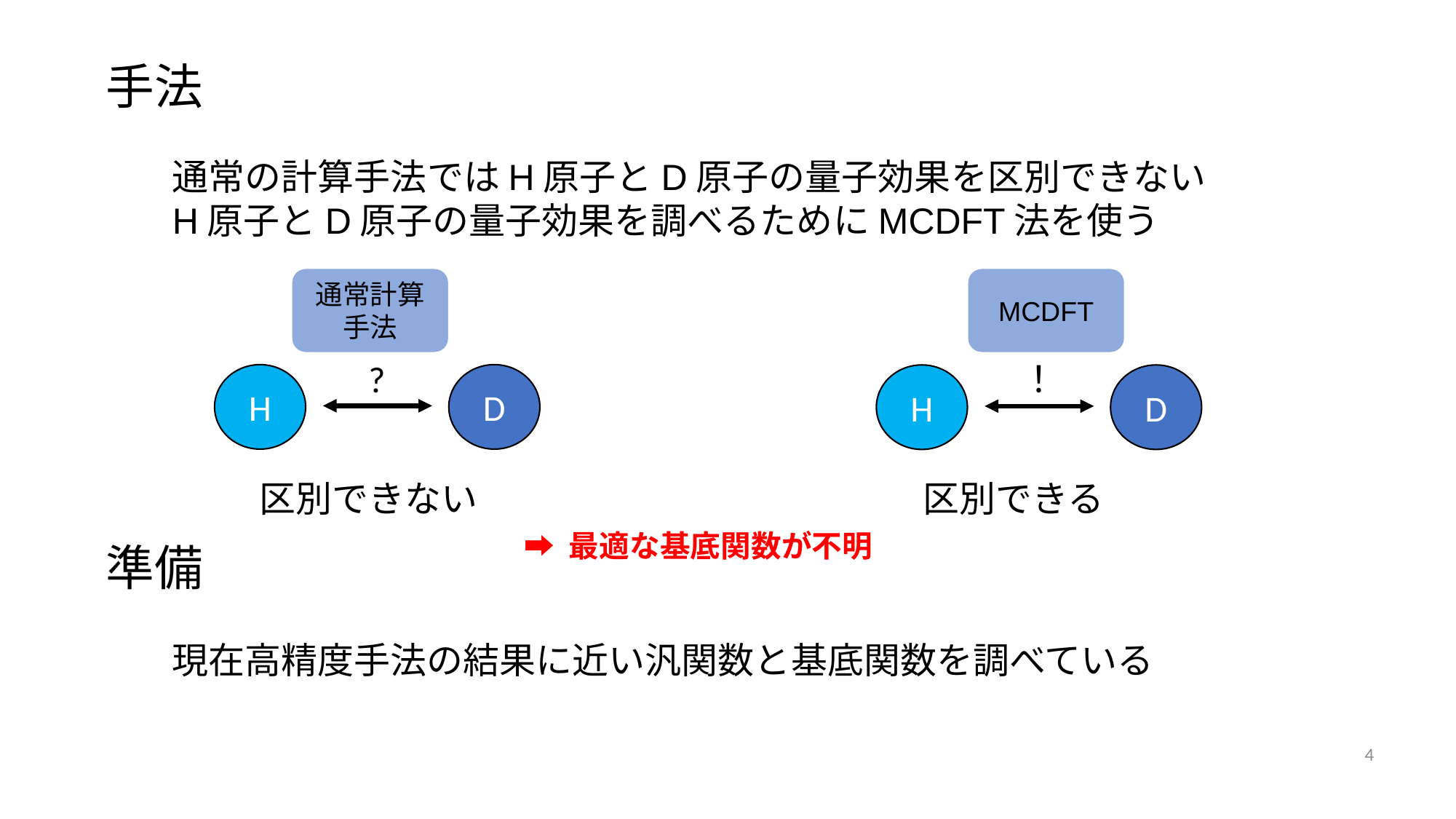

手法
通常の計算手法ではH原子とD原子の量子効果を区別できない
H原子とD原子の量子効果を調べるためにMCDFT法を使う

通常計算手法
MCDFT
?
！
H
D
H
D
区別できない
区別できる
➡ 最適な基底関数が不明
準備
現在高精度手法の結果に近い汎関数と基底関数を調べている
4